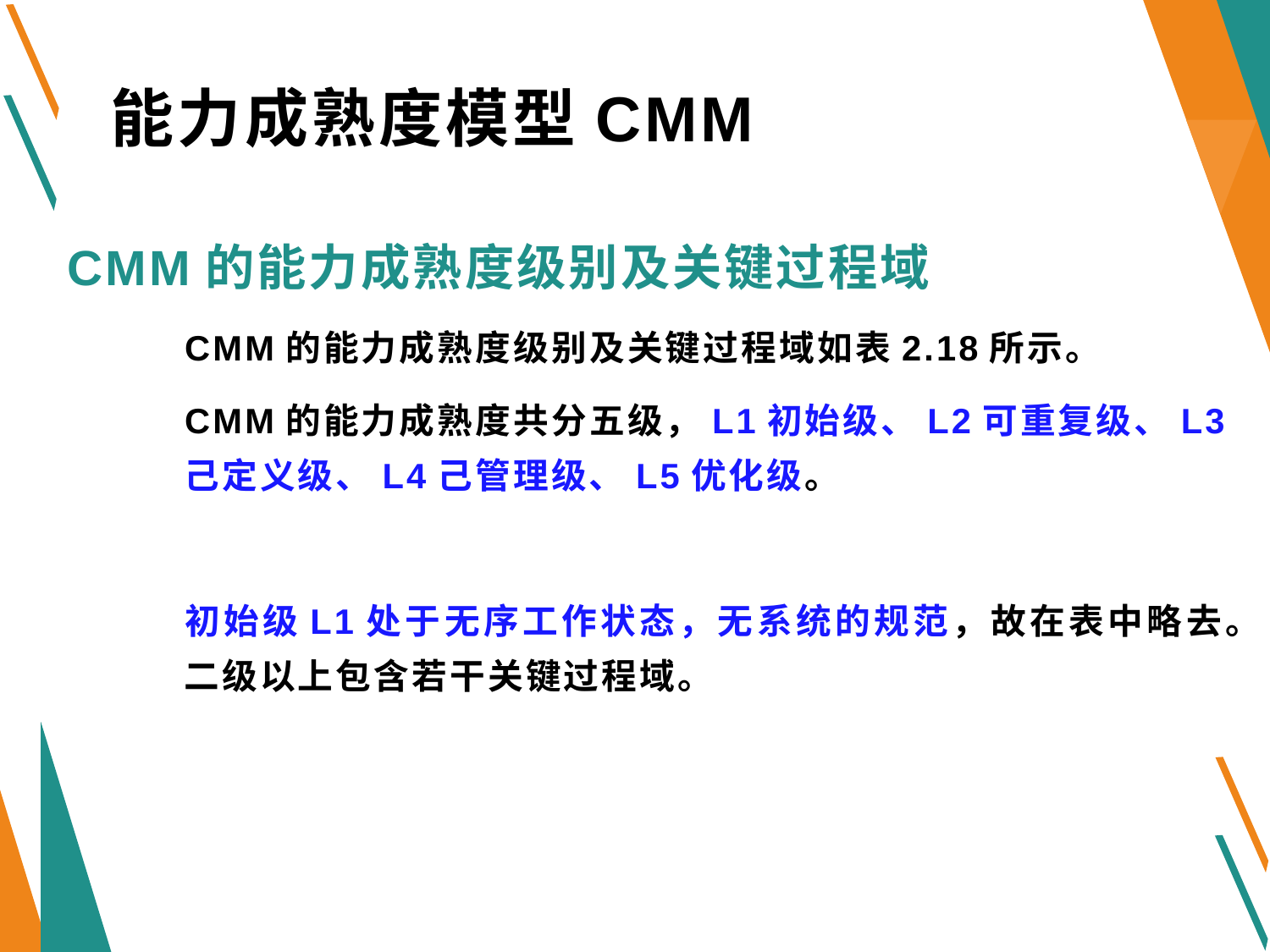

# 能力成熟度模型CMM
CMM的能力成熟度级别及关键过程域
CMM的能力成熟度级别及关键过程域如表2.18所示。
CMM的能力成熟度共分五级，L1初始级、L2可重复级、L3己定义级、L4己管理级、L5优化级。

初始级L1处于无序工作状态，无系统的规范，故在表中略去。二级以上包含若干关键过程域。